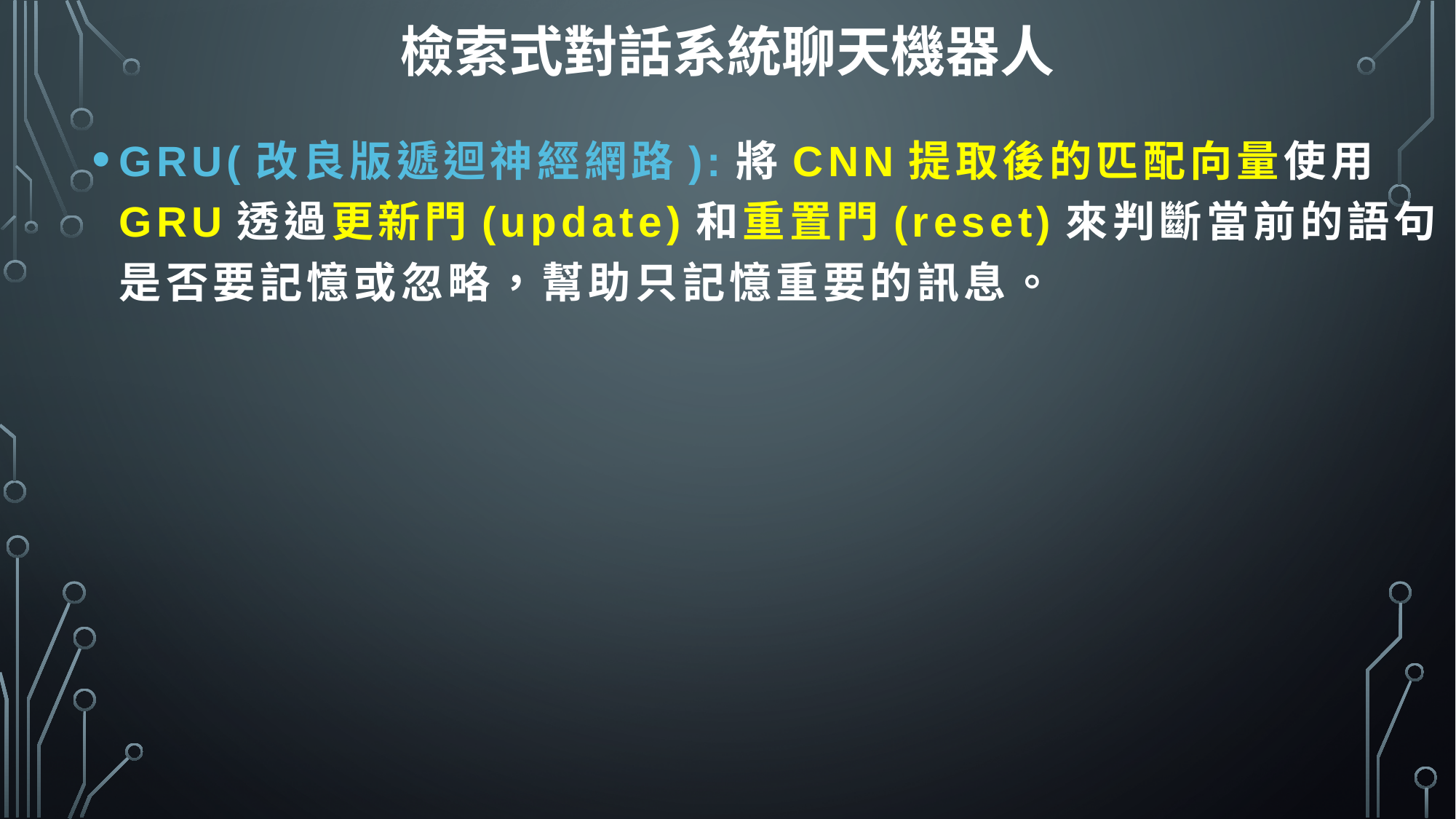

檢索式對話系統聊天機器人
GRU(改良版遞迴神經網路):將CNN提取後的匹配向量使用GRU透過更新門(update)和重置門(reset)來判斷當前的語句是否要記憶或忽略，幫助只記憶重要的訊息。